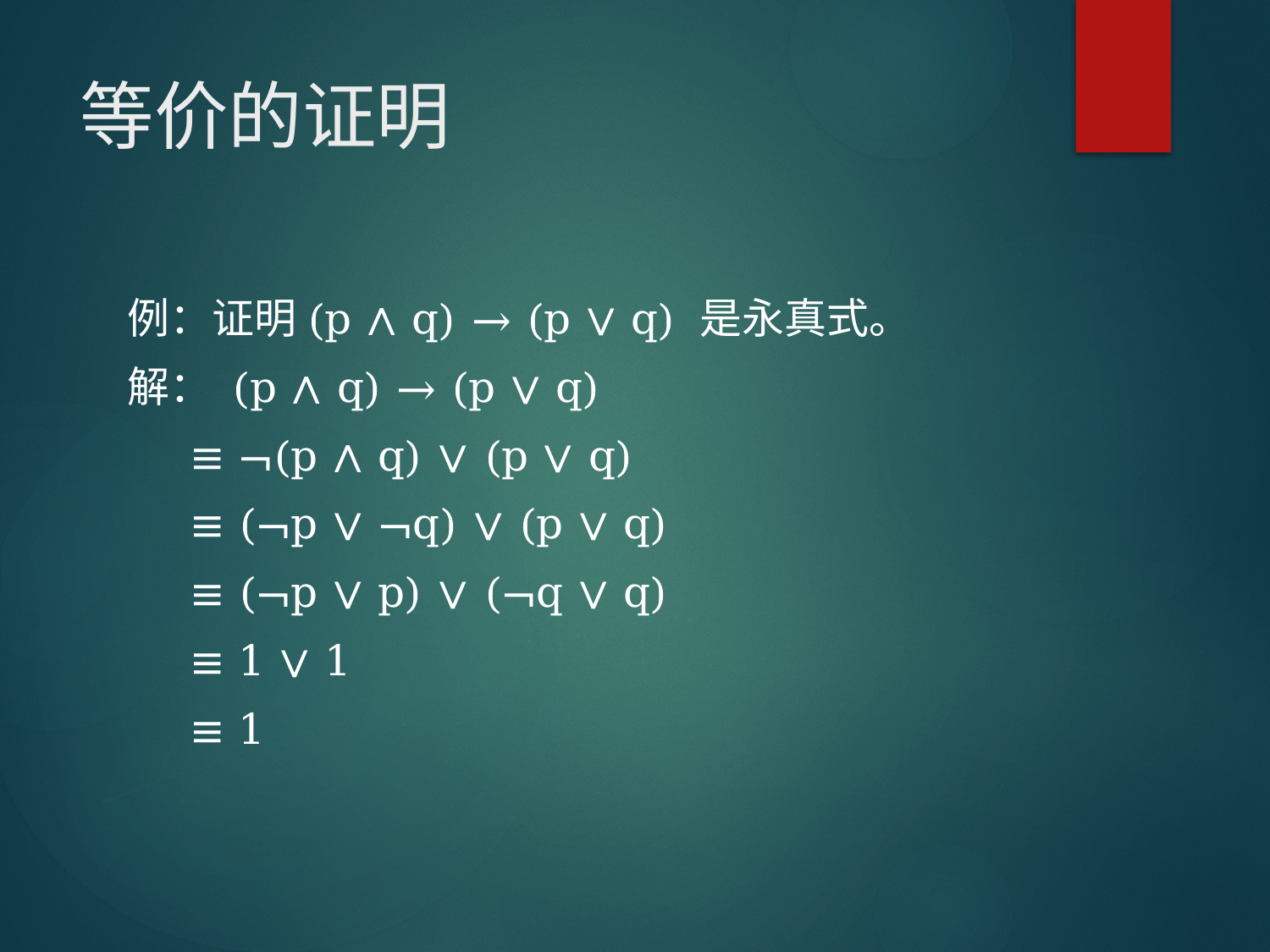

# 等价的证明
例：证明(p ∧ q) → (p ∨ q) 是永真式。
解： (p ∧ q) → (p ∨ q)
≡ ¬(p ∧ q) ∨ (p ∨ q)
≡ (¬p ∨ ¬q) ∨ (p ∨ q)
≡ (¬p ∨ p) ∨ (¬q ∨ q)
≡ 1 ∨ 1
≡ 1